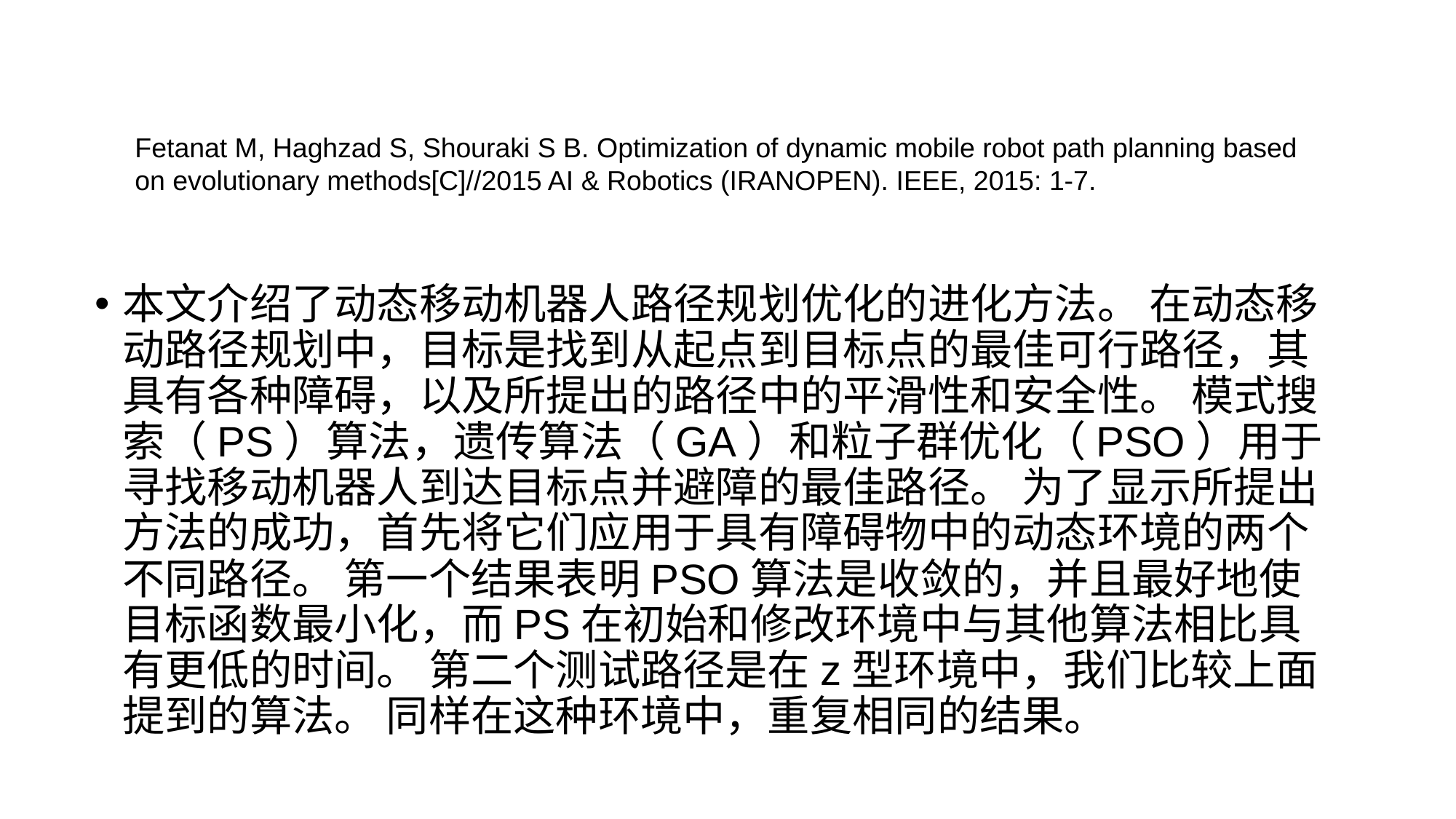

Fetanat M, Haghzad S, Shouraki S B. Optimization of dynamic mobile robot path planning based on evolutionary methods[C]//2015 AI & Robotics (IRANOPEN). IEEE, 2015: 1-7.
本文介绍了动态移动机器人路径规划优化的进化方法。 在动态移动路径规划中，目标是找到从起点到目标点的最佳可行路径，其具有各种障碍，以及所提出的路径中的平滑性和安全性。 模式搜索（PS）算法，遗传算法（GA）和粒子群优化（PSO）用于寻找移动机器人到达目标点并避障的最佳路径。 为了显示所提出方法的成功，首先将它们应用于具有障碍物中的动态环境的两个不同路径。 第一个结果表明PSO算法是收敛的，并且最好地使目标函数最小化，而PS在初始和修改环境中与其他算法相比具有更低的时间。 第二个测试路径是在z型环境中，我们比较上面提到的算法。 同样在这种环境中，重复相同的结果。